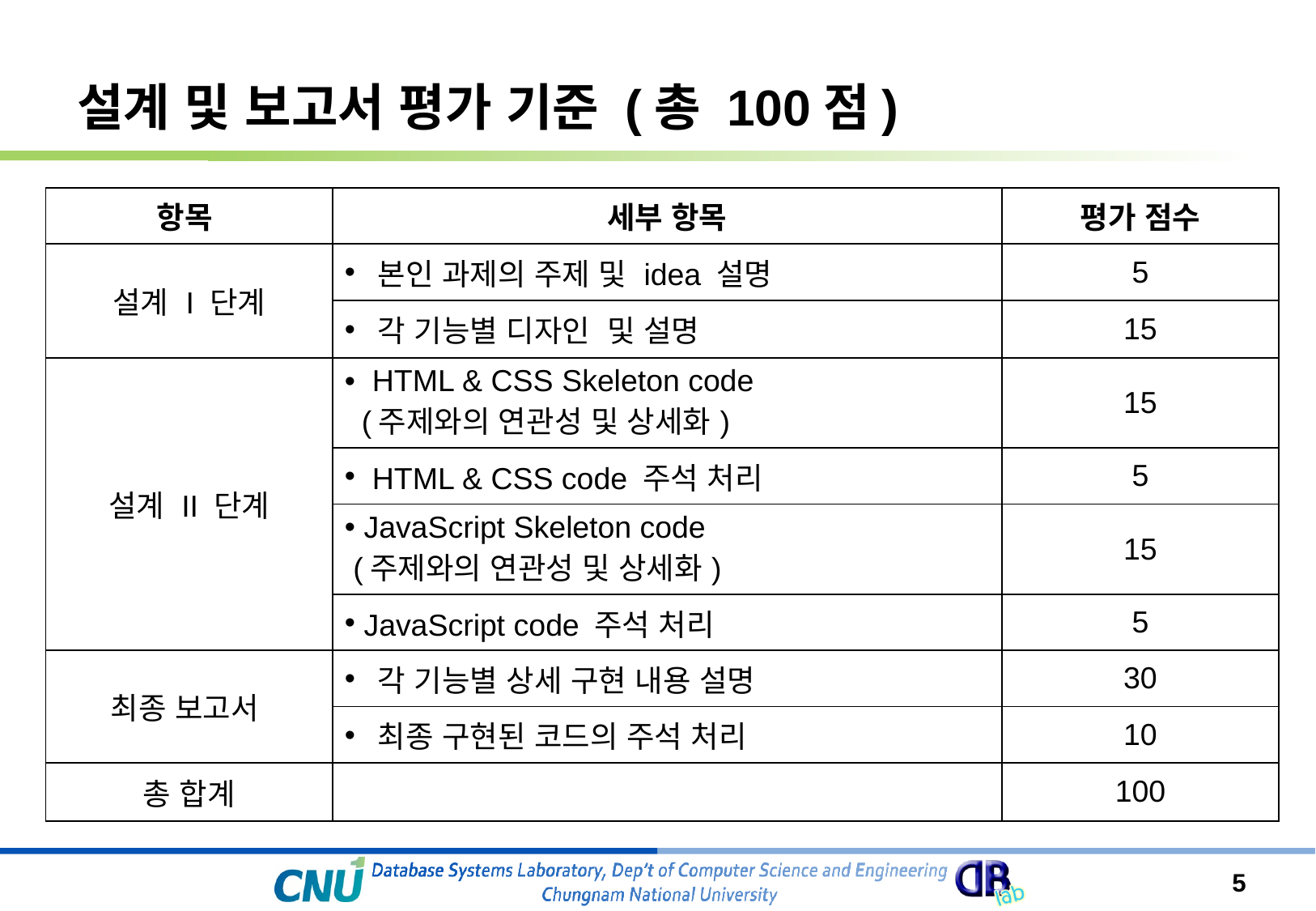

# 설계 및 보고서 평가 기준 (총 100점)
| 항목 | 세부 항목 | 평가 점수 |
| --- | --- | --- |
| 설계 I 단계 | 본인 과제의 주제 및 idea 설명 | 5 |
|  | 각 기능별 디자인 및 설명 | 15 |
| 설계 II 단계 | HTML & CSS Skeleton code (주제와의 연관성 및 상세화) | 15 |
|  | HTML & CSS code 주석 처리 | 5 |
|  | JavaScript Skeleton code (주제와의 연관성 및 상세화) | 15 |
|  | JavaScript code 주석 처리 | 5 |
| 최종 보고서 | 각 기능별 상세 구현 내용 설명 | 30 |
|  | 최종 구현된 코드의 주석 처리 | 10 |
| 총 합계 |  | 100 |
5